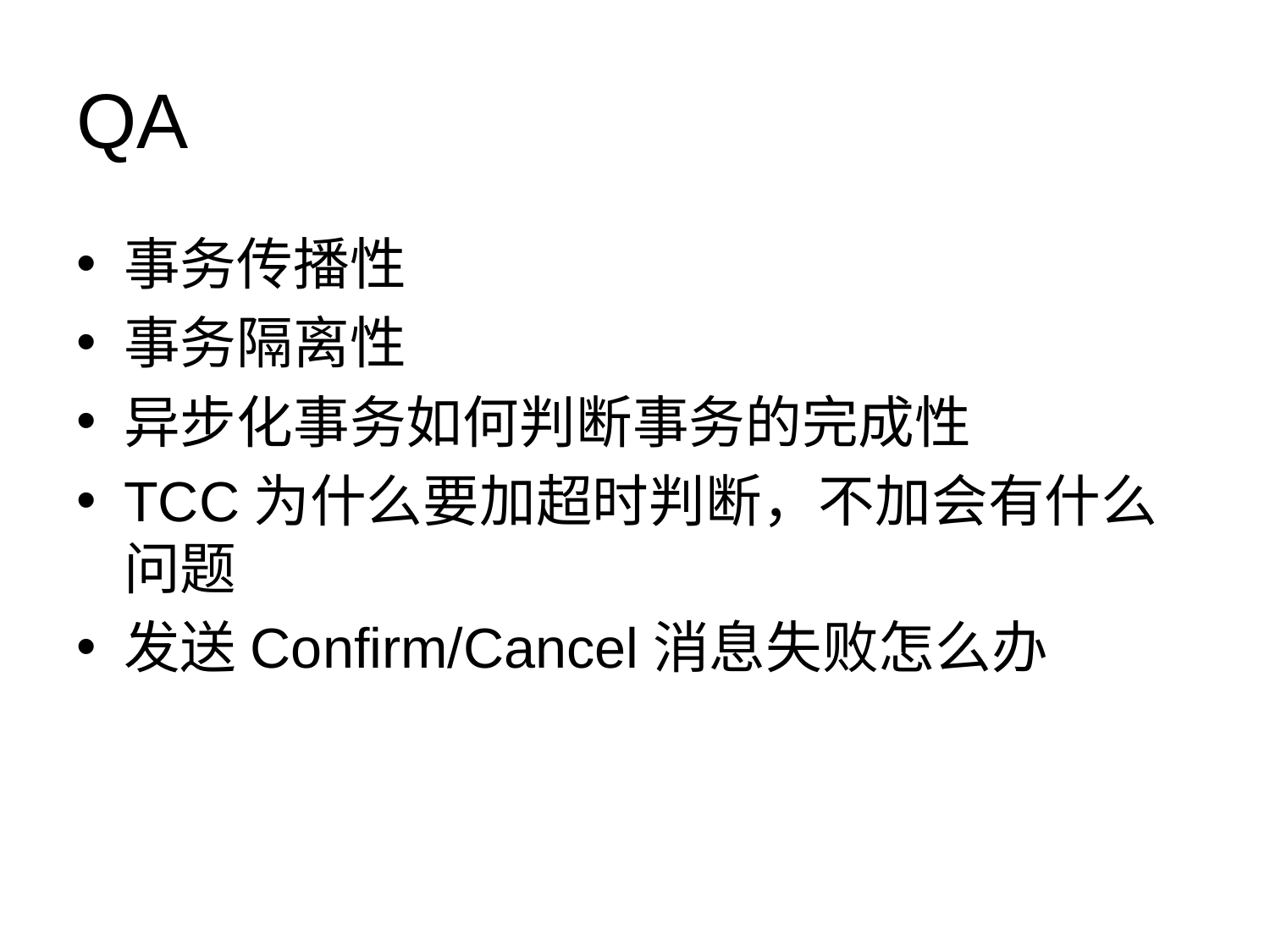

# QA
事务传播性
事务隔离性
异步化事务如何判断事务的完成性
TCC为什么要加超时判断，不加会有什么问题
发送Confirm/Cancel消息失败怎么办